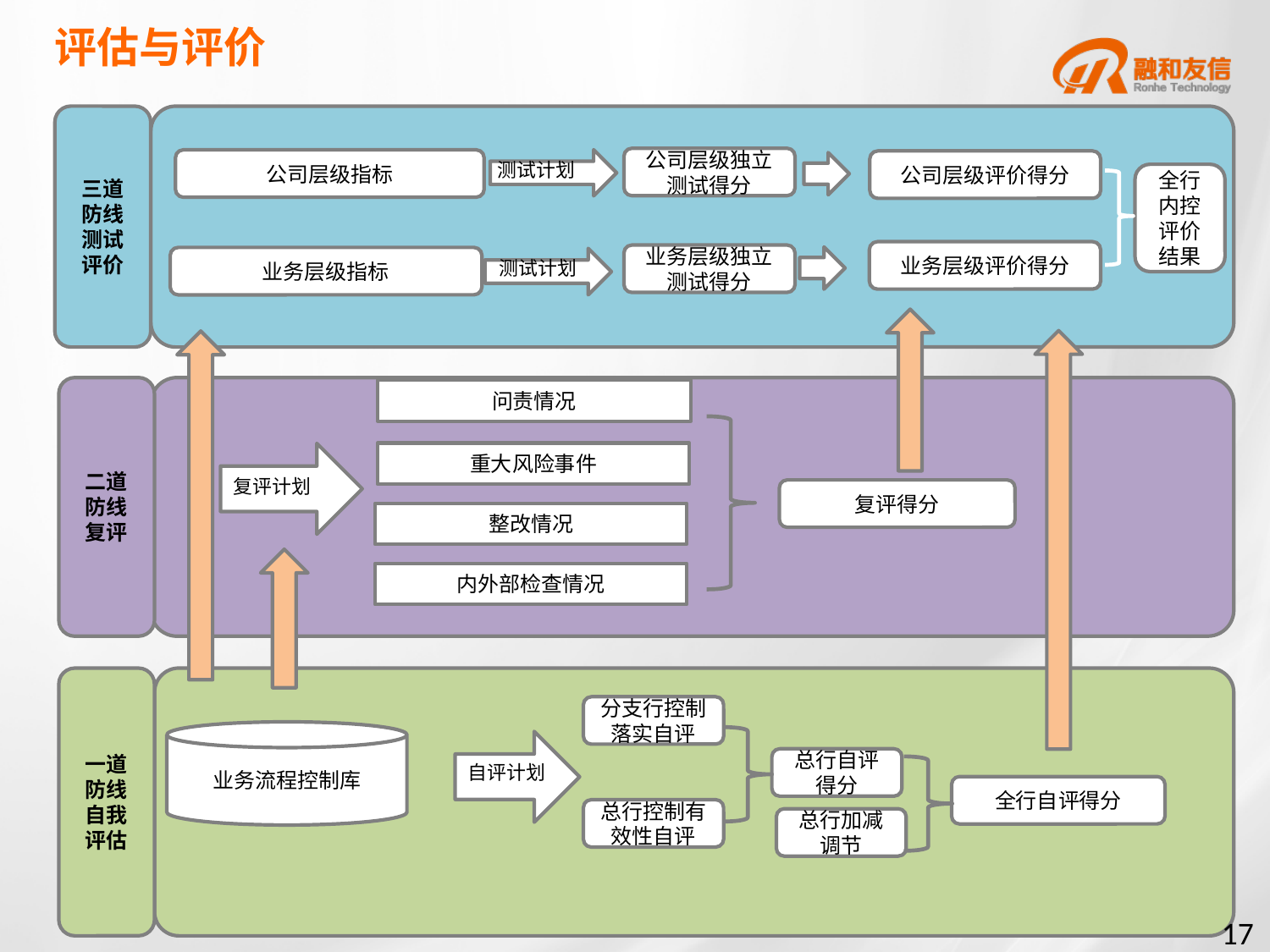

# 评估与评价
三道防线
测试评价

公司层级独立测试得分
公司层级指标
公司层级评价得分

测试计划
全行
内控
评价
结果

业务层级评价得分
业务层级独立测试得分

业务层级指标
测试计划

二道防线
复评

问责情况

重大风险事件
复评计划
复评得分
整改情况

内外部检查情况
一道防线
自我评估

分支行控制落实自评

业务流程控制库

总行自评得分
自评计划

全行自评得分
总行控制有效性自评
总行加减调节
17
17